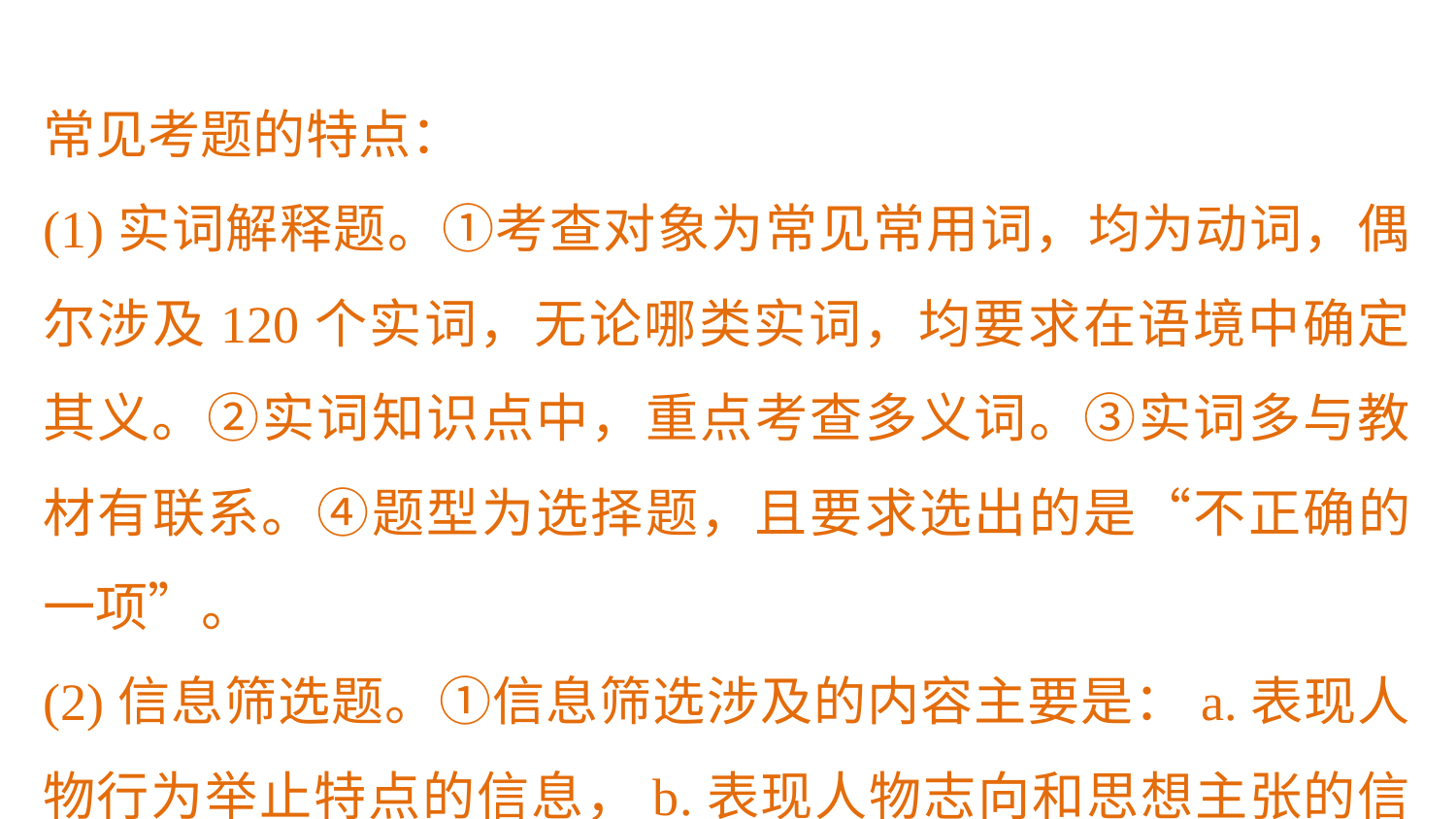

常见考题的特点：
(1)实词解释题。①考查对象为常见常用词，均为动词，偶尔涉及120个实词，无论哪类实词，均要求在语境中确定其义。②实词知识点中，重点考查多义词。③实词多与教材有联系。④题型为选择题，且要求选出的是“不正确的一项”。
(2)信息筛选题。①信息筛选涉及的内容主要是：a.表现人物行为举止特点的信息，b.表现人物志向和思想主张的信息，